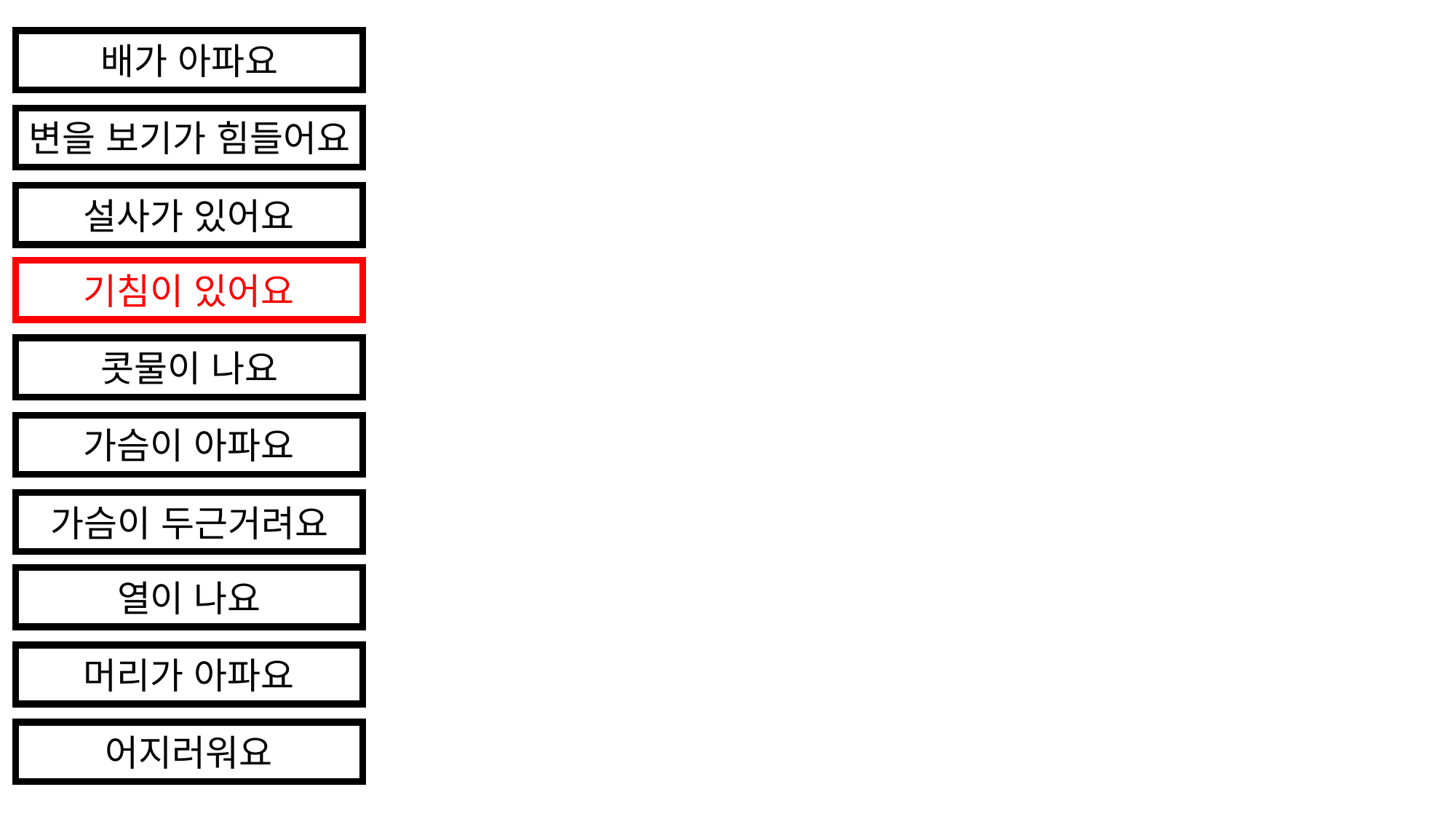

배가 아파요
변을 보기가 힘들어요
설사가 있어요
기침이 있어요
콧물이 나요
가슴이 아파요
가슴이 두근거려요
열이 나요
머리가 아파요
어지러워요